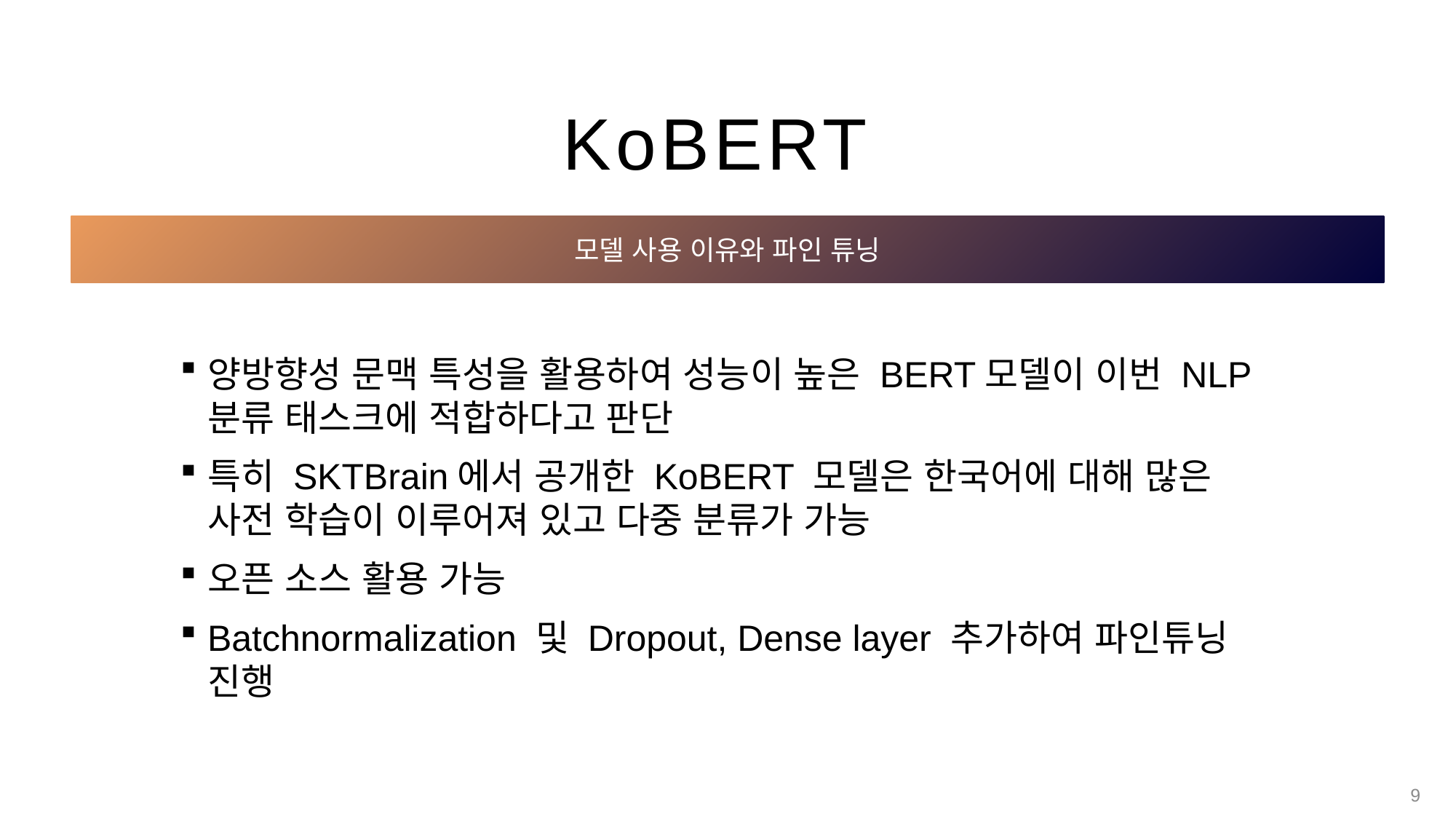

# KoBERT
모델 사용 이유와 파인 튜닝

양방향성 문맥 특성을 활용하여 성능이 높은 BERT모델이 이번 NLP 분류 태스크에 적합하다고 판단
특히 SKTBrain에서 공개한 KoBERT 모델은 한국어에 대해 많은 사전 학습이 이루어져 있고 다중 분류가 가능
오픈 소스 활용 가능
Batchnormalization 및 Dropout, Dense layer 추가하여 파인튜닝 진행

9